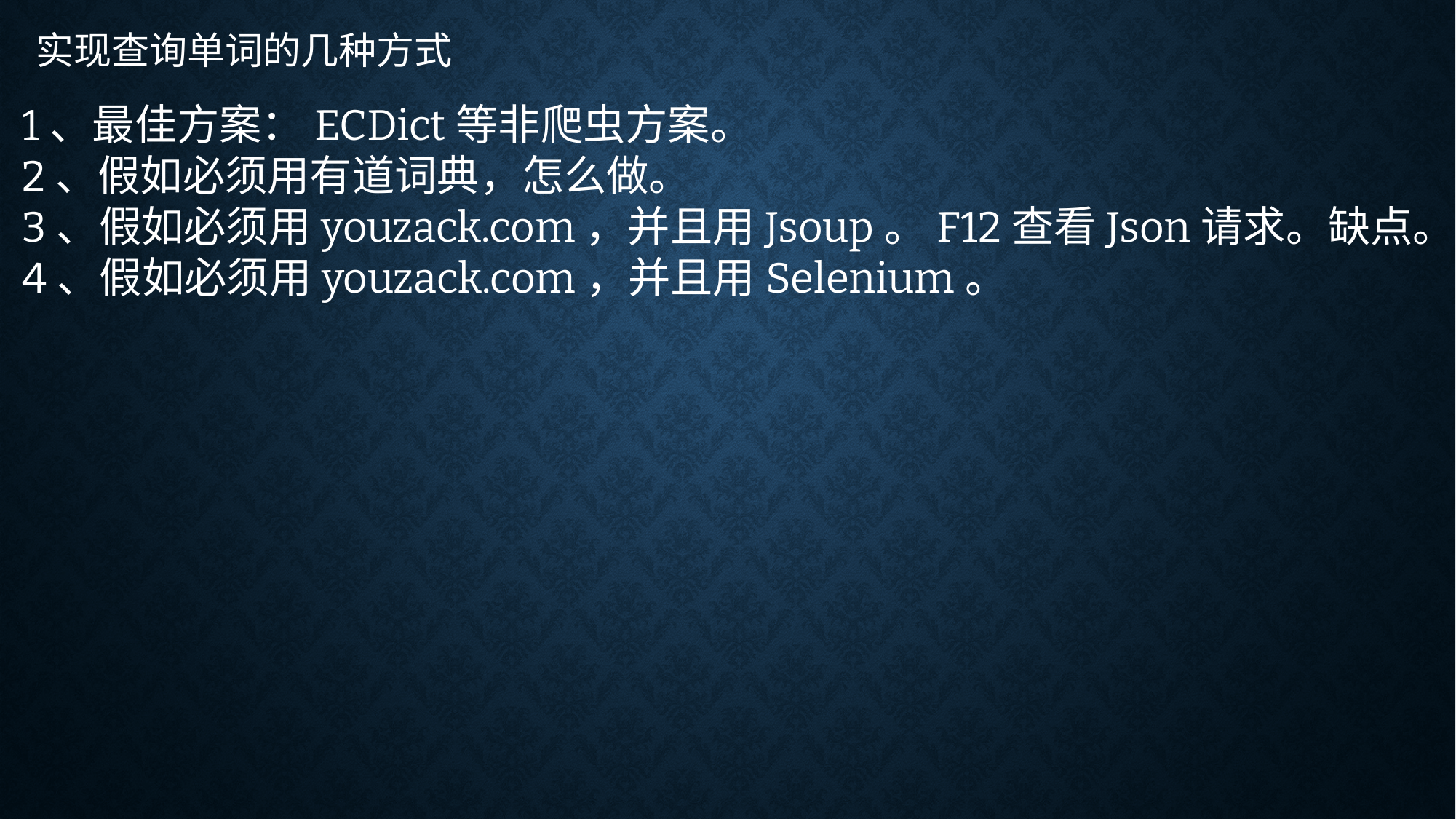

实现查询单词的几种方式
1、最佳方案：ECDict等非爬虫方案。
2、假如必须用有道词典，怎么做。
3、假如必须用youzack.com，并且用Jsoup。F12查看Json请求。缺点。
4、假如必须用youzack.com，并且用Selenium。